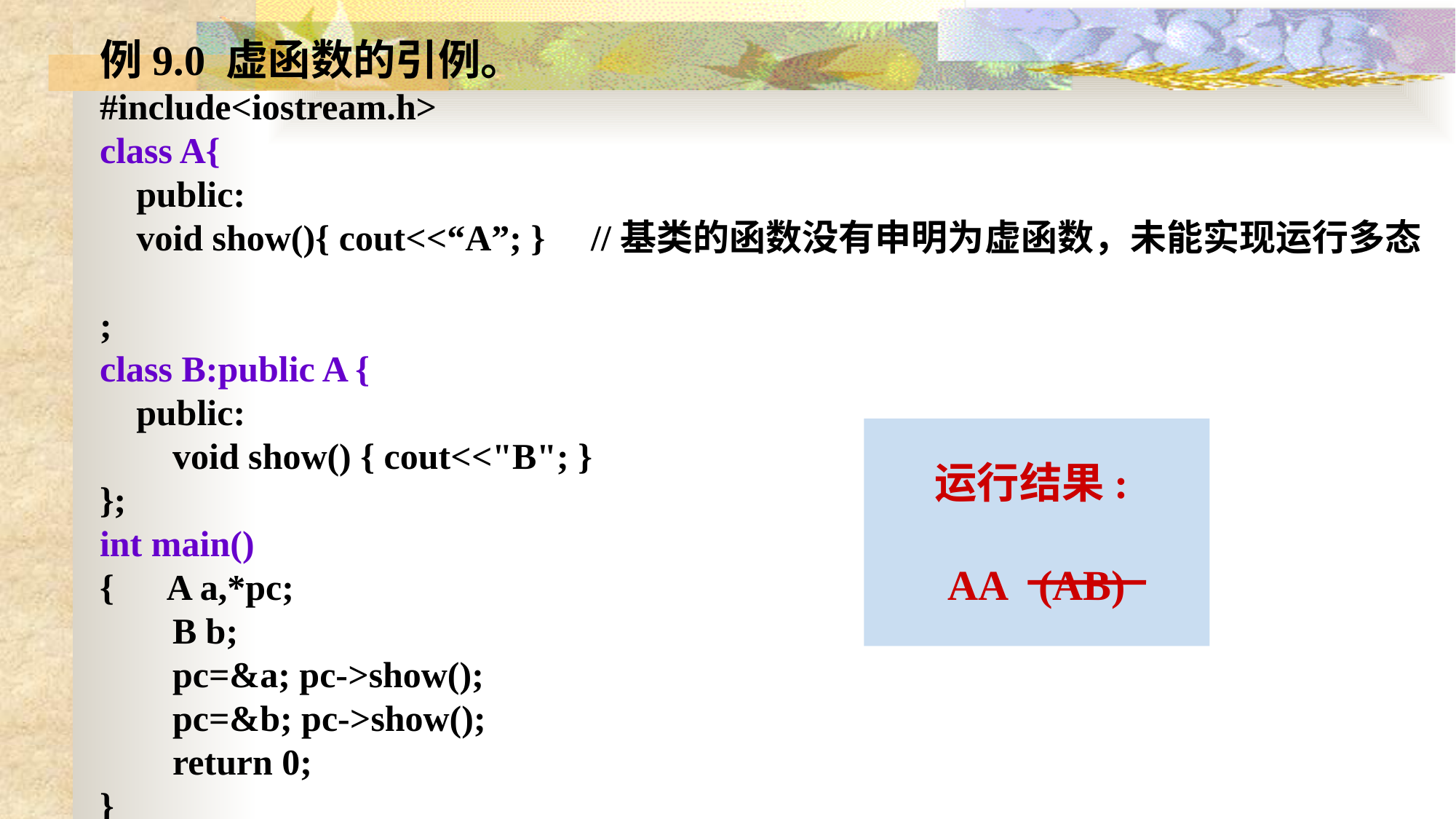

例9.0 虚函数的引例。
#include<iostream.h>
class A{
    public:
    void show(){ cout<<“A”; }     //基类的函数没有申明为虚函数，未能实现运行多态
;
class B:public A {
    public:
        void show() { cout<<"B"; }
};
int main()
{      A a,*pc;
        B b;
        pc=&a; pc->show();
        pc=&b; pc->show();
        return 0;
}
运行结果:

AA   (AB)